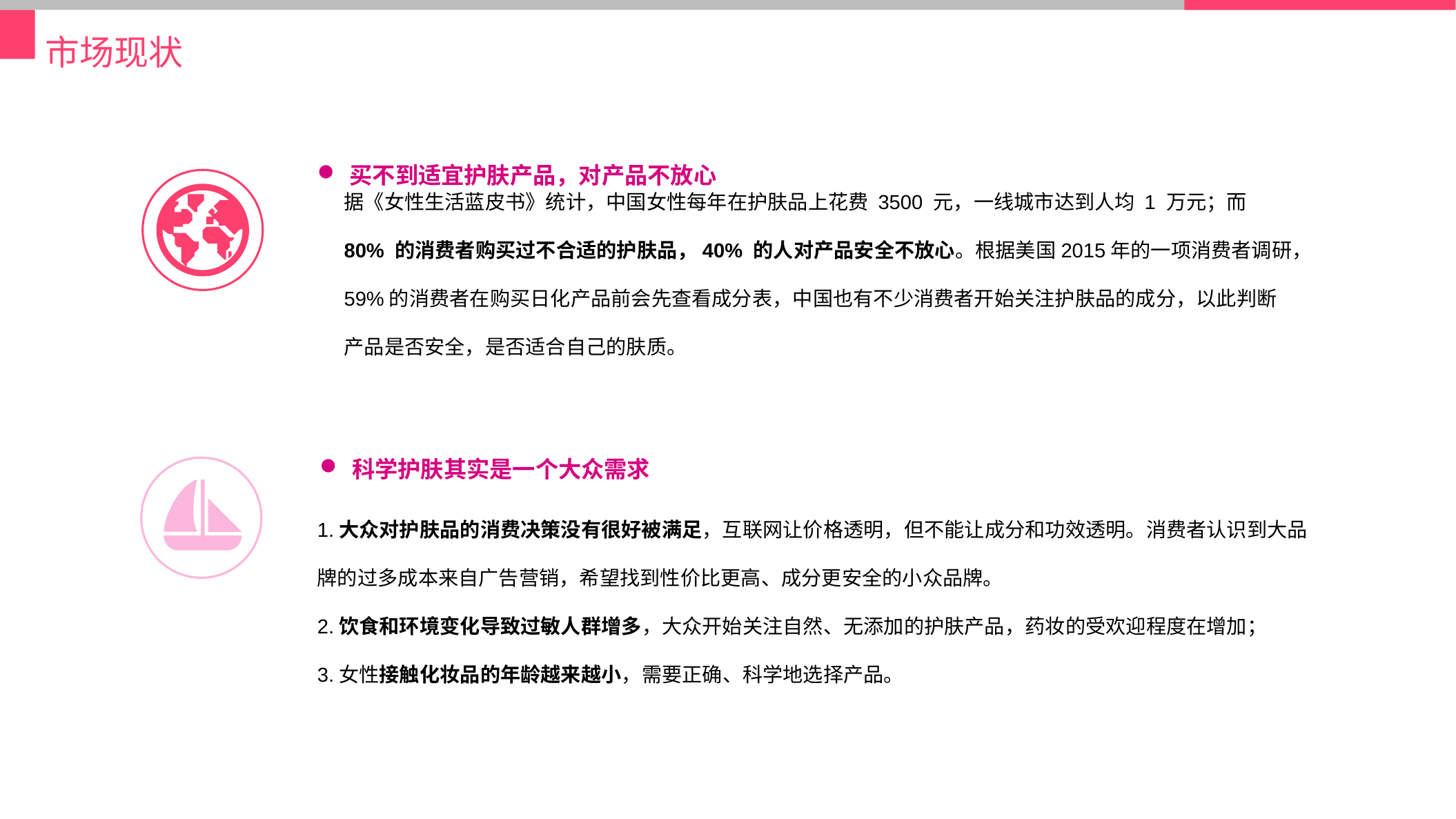

市场现状
Click On Add Related Title Words
点击添加相关标题文字

据《女性生活蓝皮书》统计，中国女性每年在护肤品上花费 3500 元，一线城市达到人均 1 万元；而 80% 的消费者购买过不合适的护肤品，40% 的人对产品安全不放心。根据美国2015年的一项消费者调研，59%的消费者在购买日化产品前会先查看成分表，中国也有不少消费者开始关注护肤品的成分，以此判断产品是否安全，是否适合自己的肤质。
买不到适宜护肤产品，对产品不放心

科学护肤其实是一个大众需求

1.大众对护肤品的消费决策没有很好被满足，互联网让价格透明，但不能让成分和功效透明。消费者认识到大品牌的过多成本来自广告营销，希望找到性价比更高、成分更安全的小众品牌。
2.饮食和环境变化导致过敏人群增多，大众开始关注自然、无添加的护肤产品，药妆的受欢迎程度在增加；
3.女性接触化妆品的年龄越来越小，需要正确、科学地选择产品。
SUBTITLE